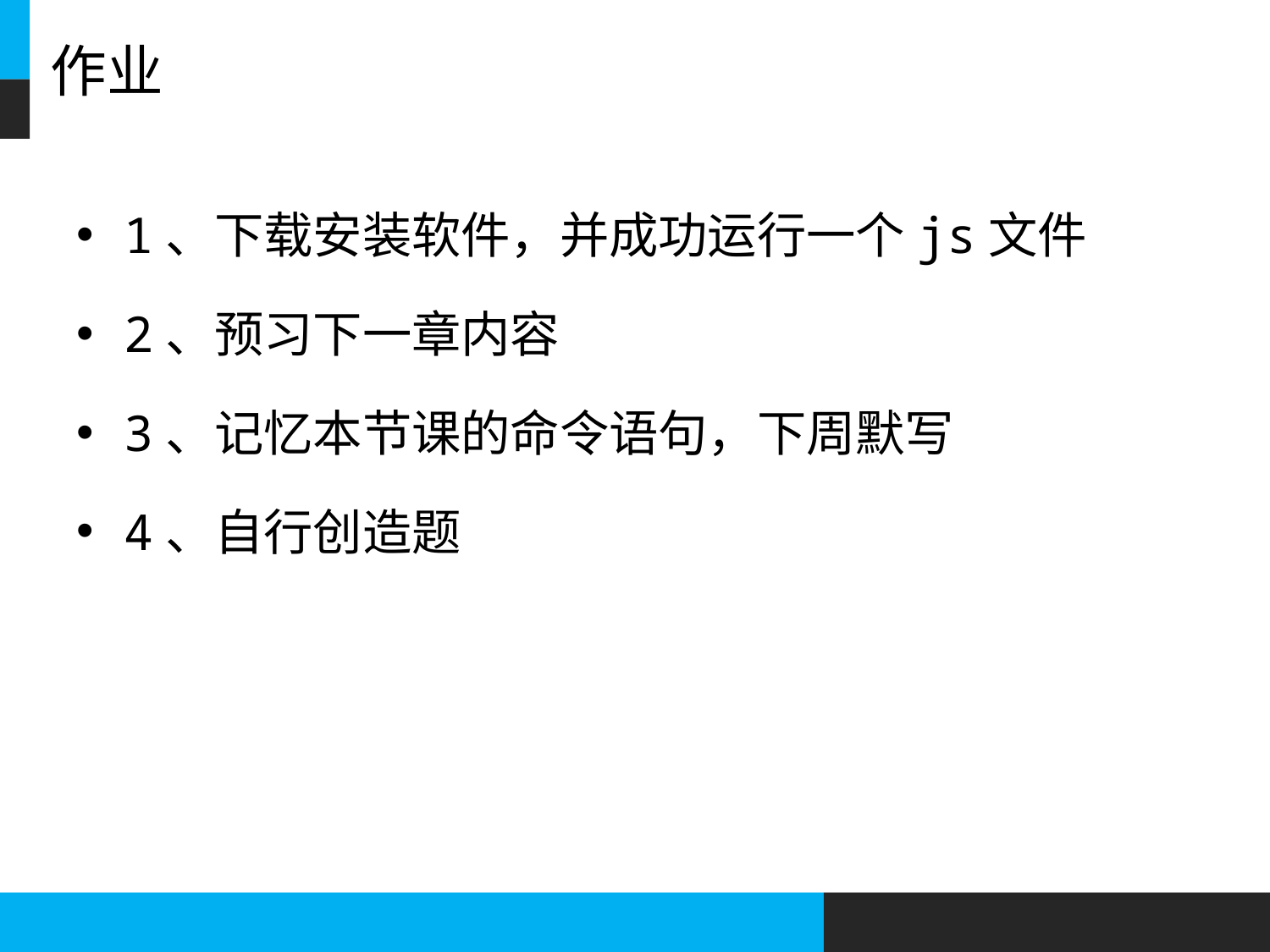

# 作业
1、下载安装软件，并成功运行一个js文件
2、预习下一章内容
3、记忆本节课的命令语句，下周默写
4、自行创造题